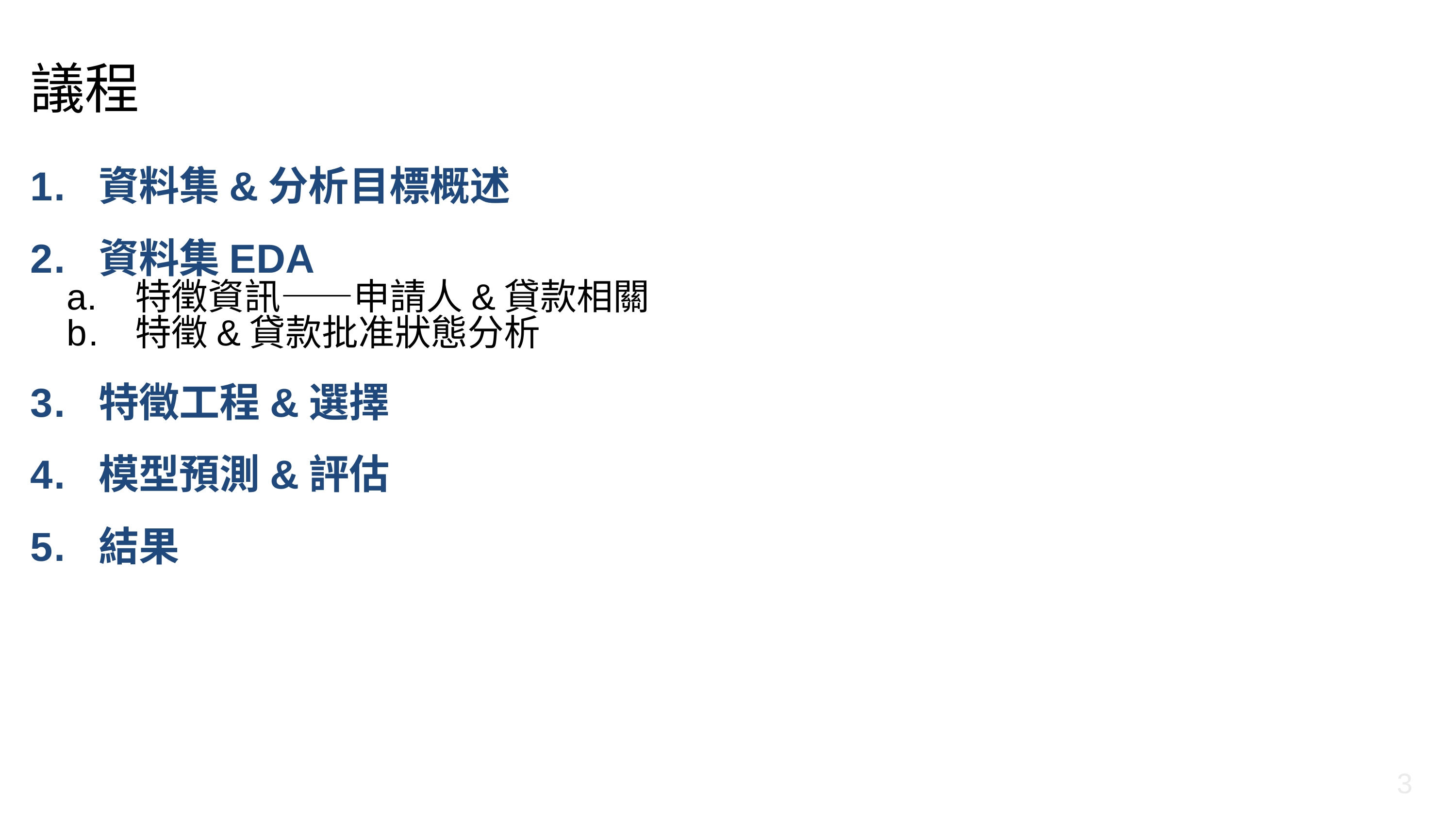

議程
資料集&分析目標概述

資料集EDA
特徵資訊——申請人&貸款相關
特徵&貸款批准狀態分析

特徵工程&選擇

模型預測&評估

結果

3